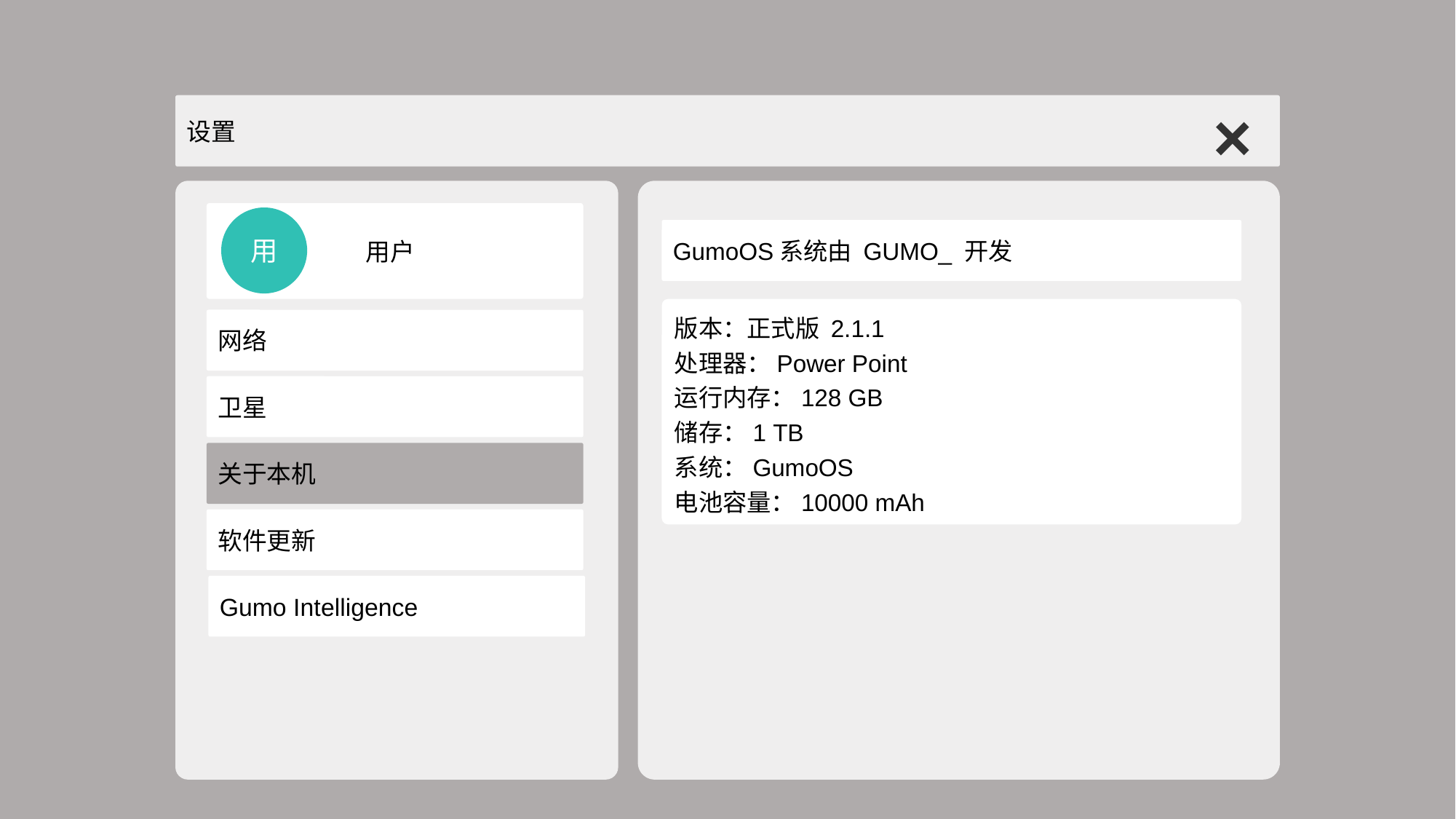

×
设置

	      用户
用
GumoOS系统由 GUMO_ 开发
版本：正式版 2.1.1
处理器：Power Point
运行内存：128 GB
储存：1 TB
系统：GumoOS
电池容量：10000 mAh
网络
卫星
关于本机
软件更新
Gumo Intelligence